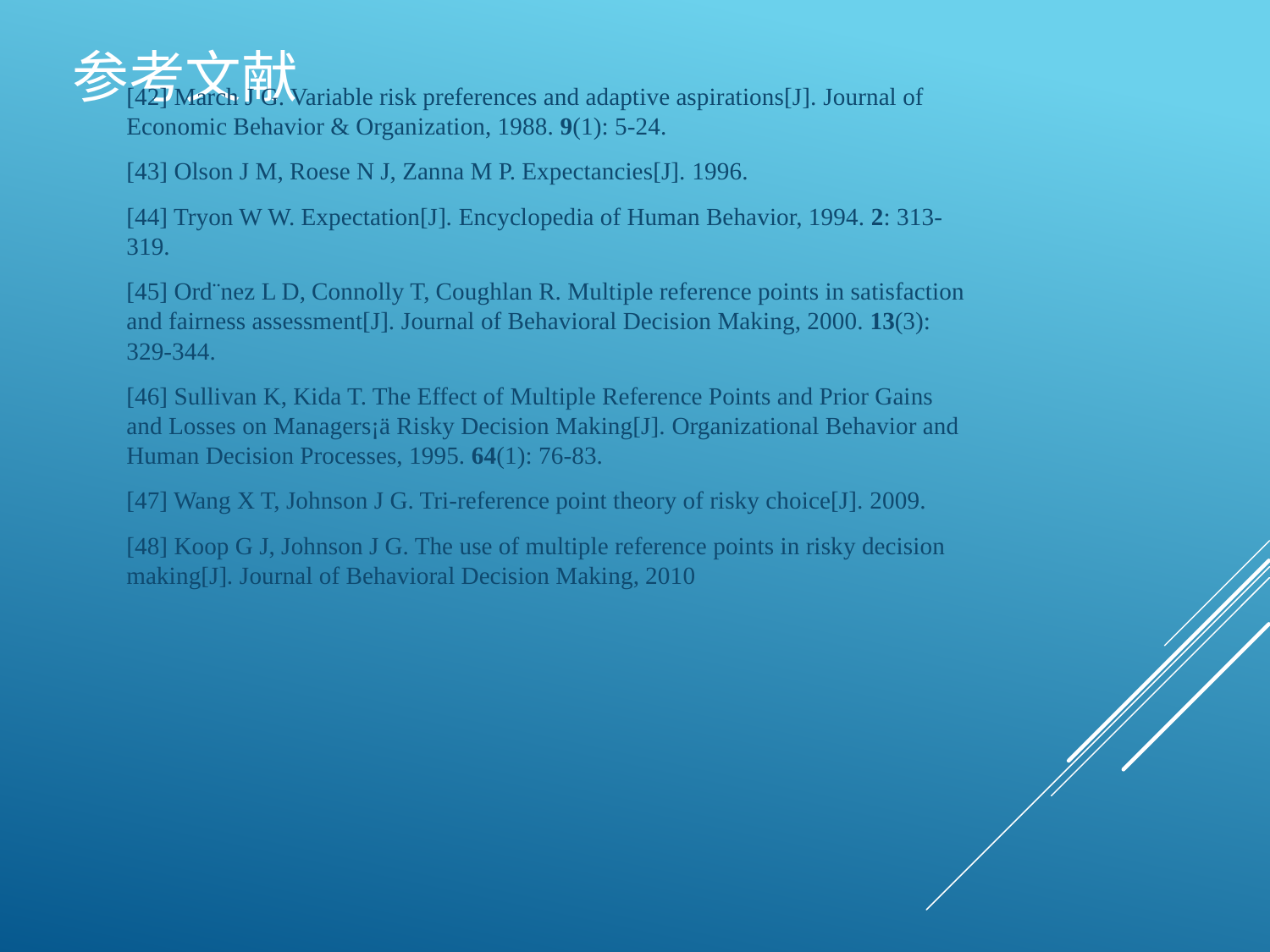

# 参考文献
[42] March J G. Variable risk preferences and adaptive aspirations[J]. Journal of Economic Behavior & Organization, 1988. 9(1): 5-24.
[43] Olson J M, Roese N J, Zanna M P. Expectancies[J]. 1996.
[44] Tryon W W. Expectation[J]. Encyclopedia of Human Behavior, 1994. 2: 313-319.
[45] Ord¨nez L D, Connolly T, Coughlan R. Multiple reference points in satisfaction and fairness assessment[J]. Journal of Behavioral Decision Making, 2000. 13(3): 329-344.
[46] Sullivan K, Kida T. The Effect of Multiple Reference Points and Prior Gains and Losses on Managers¡ä Risky Decision Making[J]. Organizational Behavior and Human Decision Processes, 1995. 64(1): 76-83.
[47] Wang X T, Johnson J G. Tri-reference point theory of risky choice[J]. 2009.
[48] Koop G J, Johnson J G. The use of multiple reference points in risky decision making[J]. Journal of Behavioral Decision Making, 2010